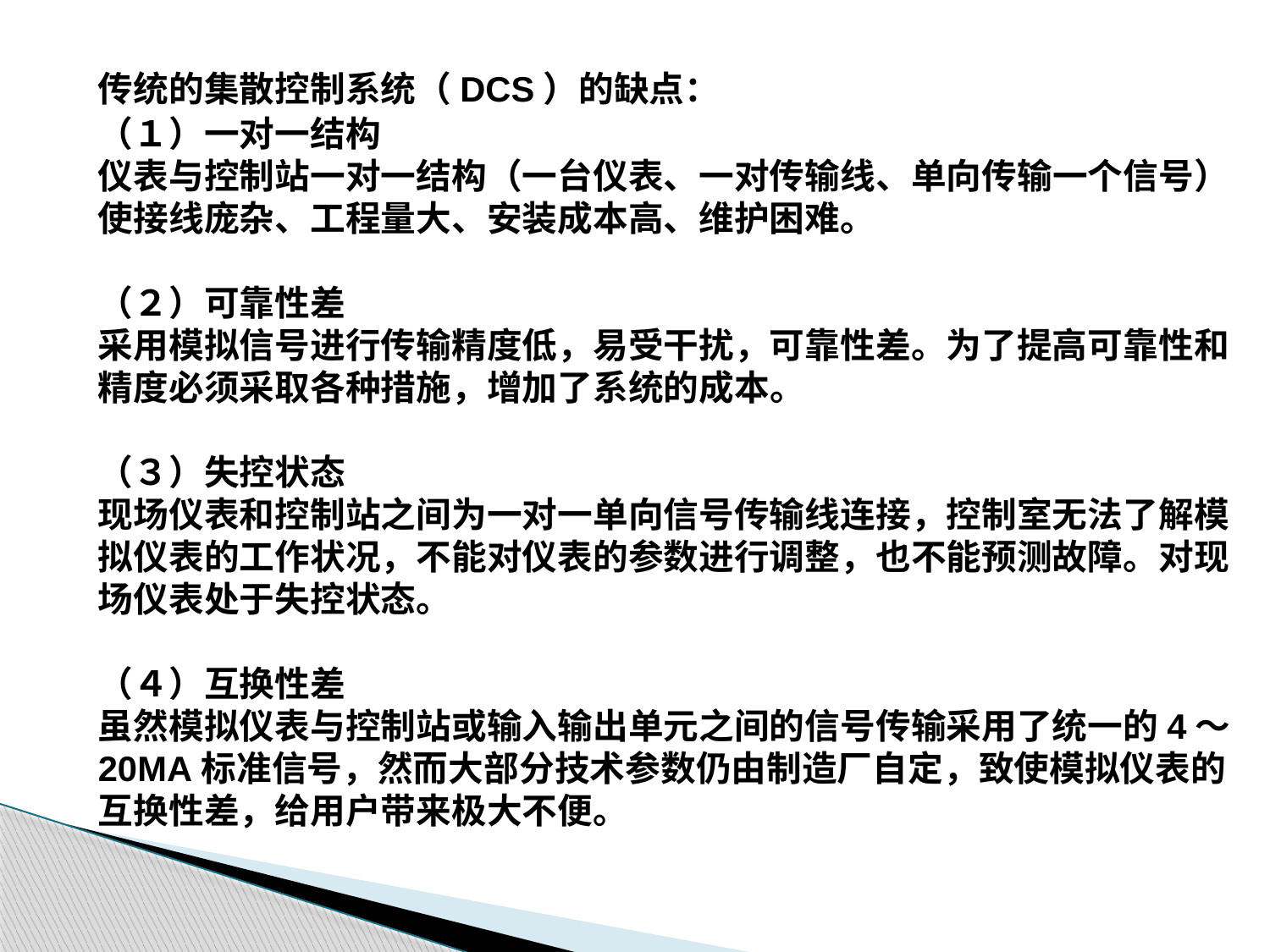

传统的集散控制系统（DCS）的缺点：
	（１）一对一结构
	仪表与控制站一对一结构（一台仪表、一对传输线、单向传输一个信号）使接线庞杂、工程量大、安装成本高、维护困难。

	（２）可靠性差
	采用模拟信号进行传输精度低，易受干扰，可靠性差。为了提高可靠性和精度必须采取各种措施，增加了系统的成本。

	（３）失控状态
	现场仪表和控制站之间为一对一单向信号传输线连接，控制室无法了解模拟仪表的工作状况，不能对仪表的参数进行调整，也不能预测故障。对现场仪表处于失控状态。

	（４）互换性差
	虽然模拟仪表与控制站或输入输出单元之间的信号传输采用了统一的4～20MA标准信号，然而大部分技术参数仍由制造厂自定，致使模拟仪表的互换性差，给用户带来极大不便。